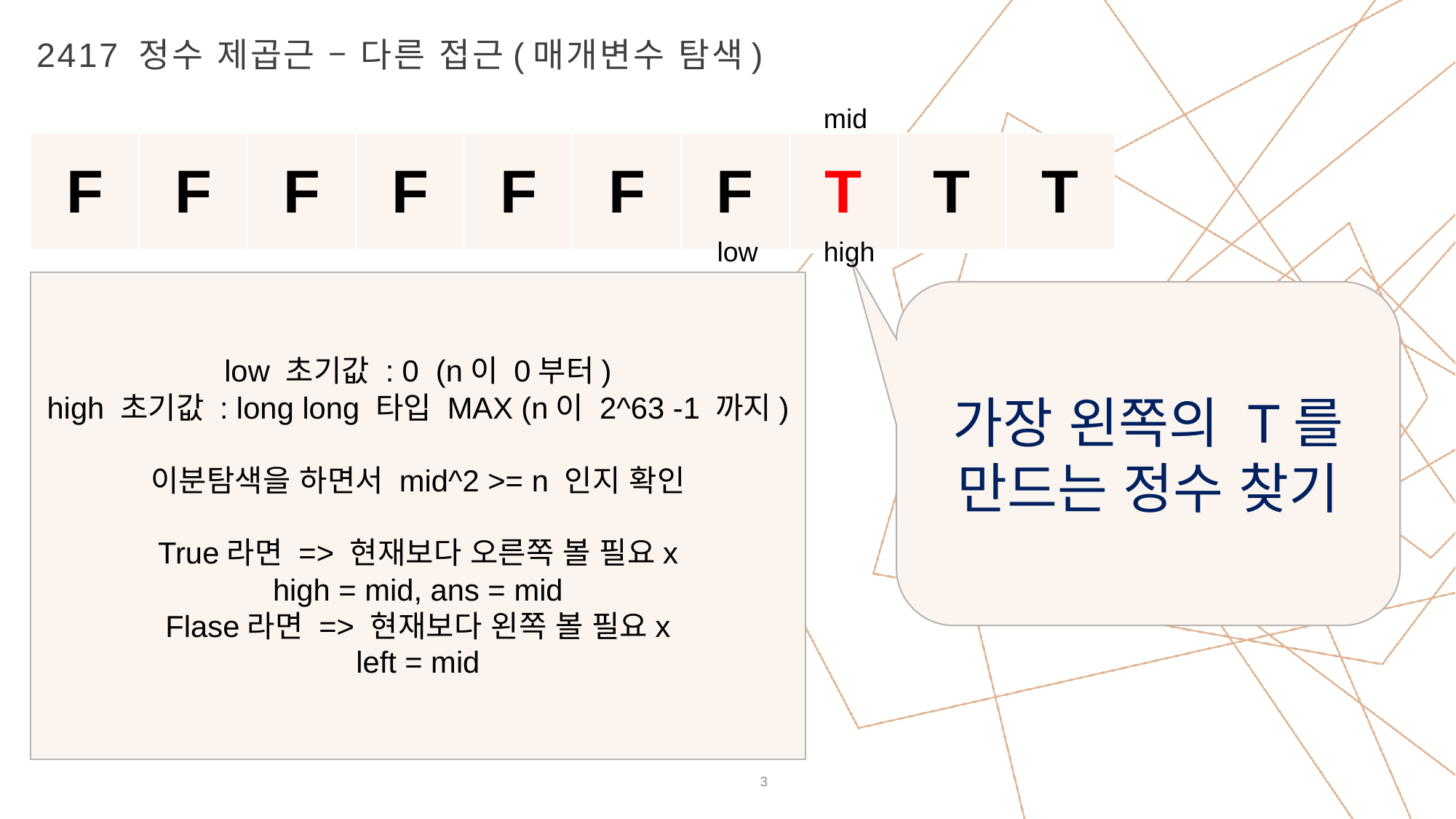

# 2417 정수 제곱근 – 다른 접근(매개변수 탐색)
mid
| F | F | F | F | F | F | F | T | T | T |
| --- | --- | --- | --- | --- | --- | --- | --- | --- | --- |
high
low
low 초기값 : 0  (n이 0부터)
high 초기값 : long long 타입 MAX (n이 2^63 -1 까지)

이분탐색을 하면서 mid^2 >= n 인지 확인

True라면 => 현재보다 오른쪽 볼 필요x
high = mid, ans = mid
Flase라면 => 현재보다 왼쪽 볼 필요x
left = mid
가장 왼쪽의 T를 만드는 정수 찾기
3